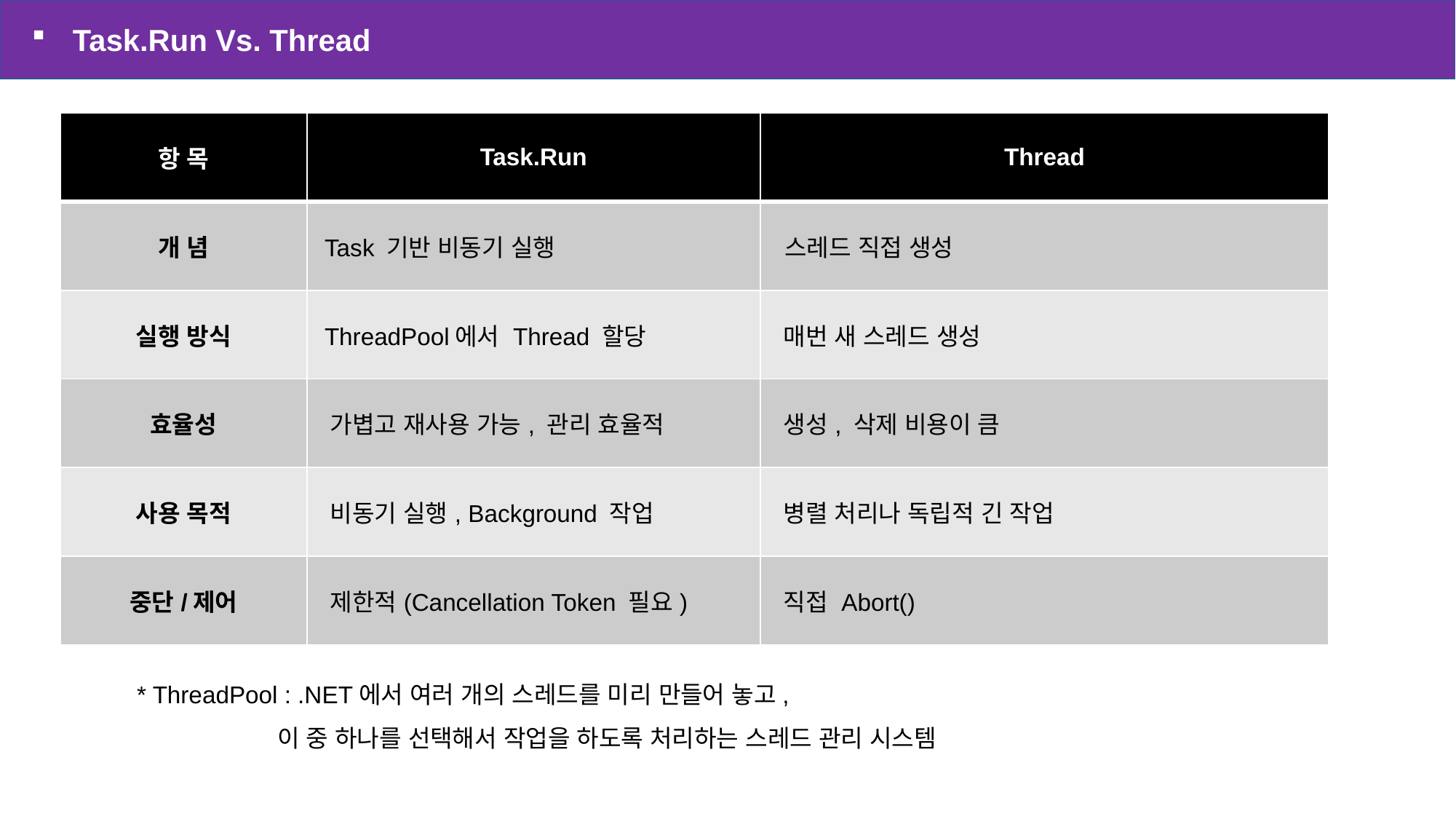

Task.Run Vs. Thread
| 항 목 | Task.Run | Thread |
| --- | --- | --- |
| 개 념 | Task 기반 비동기 실행 | 스레드 직접 생성 |
| 실행 방식 | ThreadPool에서 Thread 할당 | 매번 새 스레드 생성 |
| 효율성 | 가볍고 재사용 가능, 관리 효율적 | 생성, 삭제 비용이 큼 |
| 사용 목적 | 비동기 실행, Background 작업 | 병렬 처리나 독립적 긴 작업 |
| 중단/제어 | 제한적(Cancellation Token 필요) | 직접 Abort() |
* ThreadPool : .NET에서 여러 개의 스레드를 미리 만들어 놓고,
                    이 중 하나를 선택해서 작업을 하도록 처리하는 스레드 관리 시스템